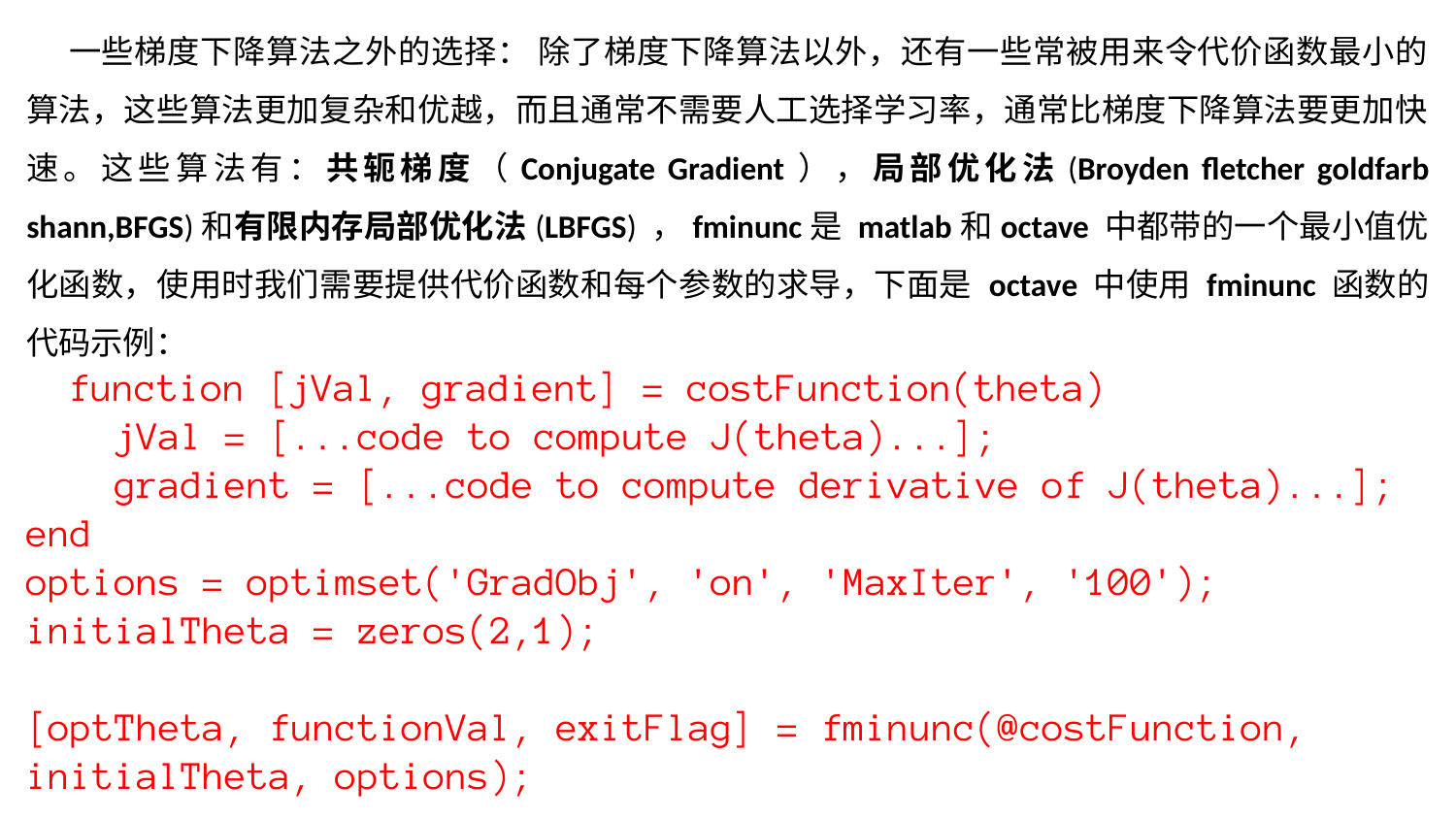

一些梯度下降算法之外的选择： 除了梯度下降算法以外，还有一些常被用来令代价函数最小的算法，这些算法更加复杂和优越，而且通常不需要人工选择学习率，通常比梯度下降算法要更加快速。这些算法有：共轭梯度（Conjugate Gradient），局部优化法(Broyden fletcher goldfarb shann,BFGS)和有限内存局部优化法(LBFGS) ，fminunc是 matlab和octave 中都带的一个最小值优化函数，使用时我们需要提供代价函数和每个参数的求导，下面是 octave 中使用 fminunc 函数的代码示例：
function [jVal, gradient] = costFunction(theta)
    jVal = [...code to compute J(theta)...];
    gradient = [...code to compute derivative of J(theta)...];
end
options = optimset('GradObj', 'on', 'MaxIter', '100');
initialTheta = zeros(2,1);
[optTheta, functionVal, exitFlag] = fminunc(@costFunction, initialTheta, options);